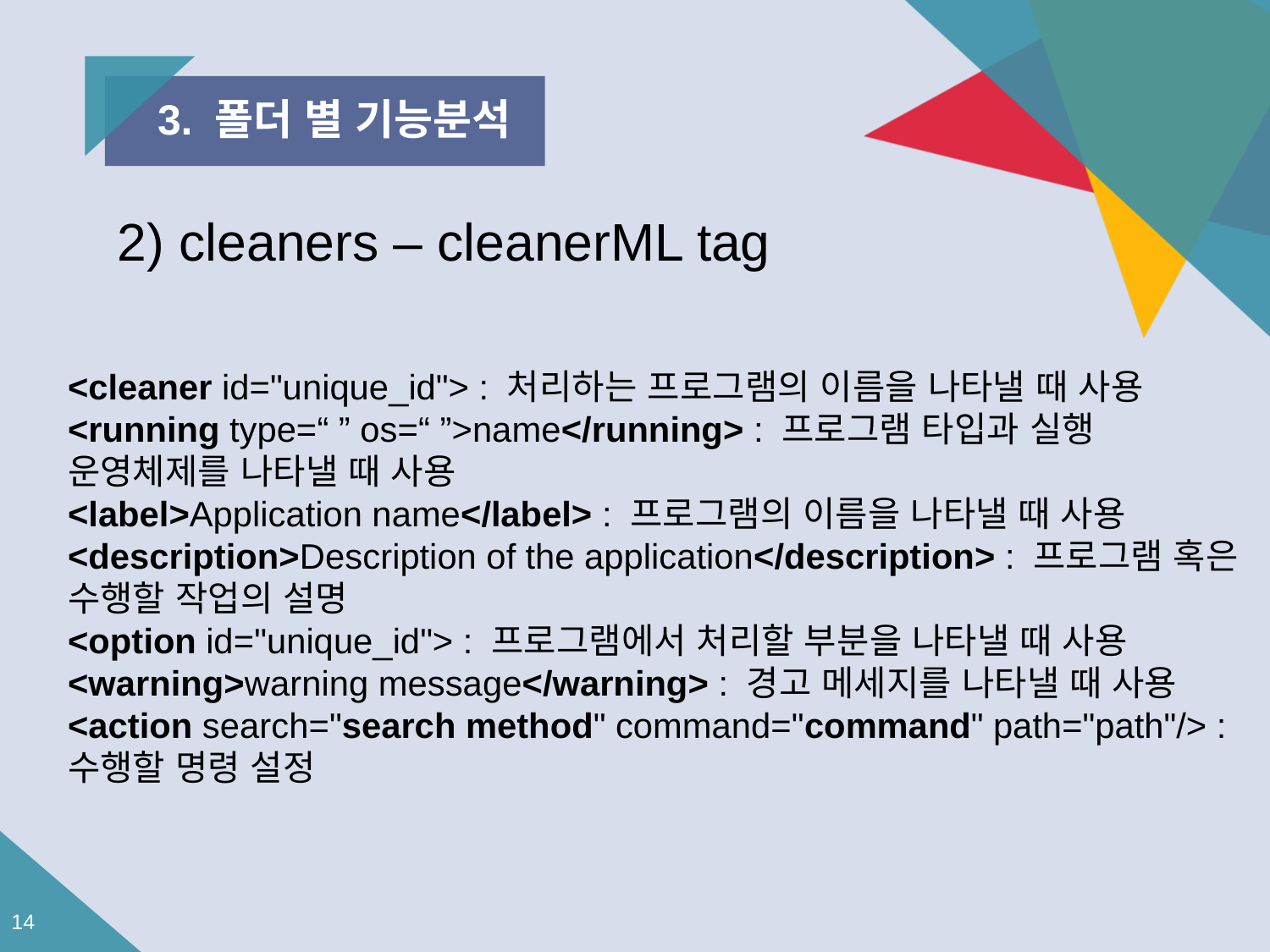

3. 폴더 별 기능분석

2) cleaners – cleanerML tag
<cleaner id="unique_id"> : 처리하는 프로그램의 이름을 나타낼 때 사용
<running type=“ ” os=“ ”>name</running> : 프로그램 타입과 실행 운영체제를 나타낼 때 사용
<label>Application name</label> : 프로그램의 이름을 나타낼 때 사용
<description>Description of the application</description> : 프로그램 혹은 수행할 작업의 설명
<option id="unique_id"> : 프로그램에서 처리할 부분을 나타낼 때 사용
<warning>warning message</warning> : 경고 메세지를 나타낼 때 사용
<action search="search method" command="command" path="path"/> : 수행할 명령 설정

14